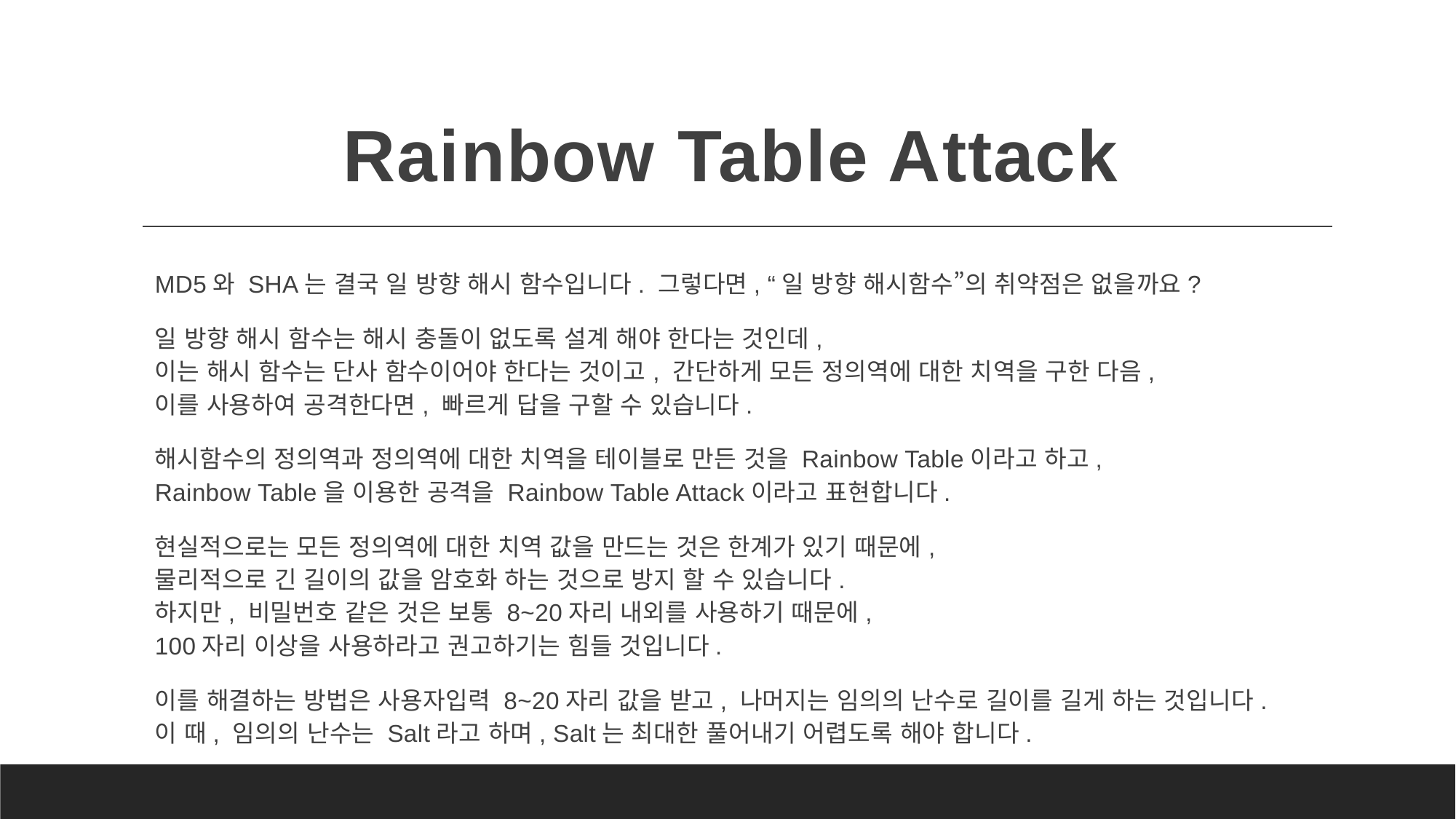

# Rainbow Table Attack
MD5와 SHA는 결국 일 방향 해시 함수입니다. 그렇다면, “일 방향 해시함수”의 취약점은 없을까요?
일 방향 해시 함수는 해시 충돌이 없도록 설계 해야 한다는 것인데,
이는 해시 함수는 단사 함수이어야 한다는 것이고, 간단하게 모든 정의역에 대한 치역을 구한 다음,
이를 사용하여 공격한다면, 빠르게 답을 구할 수 있습니다.
해시함수의 정의역과 정의역에 대한 치역을 테이블로 만든 것을 Rainbow Table이라고 하고,
Rainbow Table을 이용한 공격을 Rainbow Table Attack이라고 표현합니다.
현실적으로는 모든 정의역에 대한 치역 값을 만드는 것은 한계가 있기 때문에,
물리적으로 긴 길이의 값을 암호화 하는 것으로 방지 할 수 있습니다.
하지만, 비밀번호 같은 것은 보통 8~20자리 내외를 사용하기 때문에,
100자리 이상을 사용하라고 권고하기는 힘들 것입니다.
이를 해결하는 방법은 사용자입력 8~20자리 값을 받고, 나머지는 임의의 난수로 길이를 길게 하는 것입니다.
이 때, 임의의 난수는 Salt라고 하며, Salt는 최대한 풀어내기 어렵도록 해야 합니다.